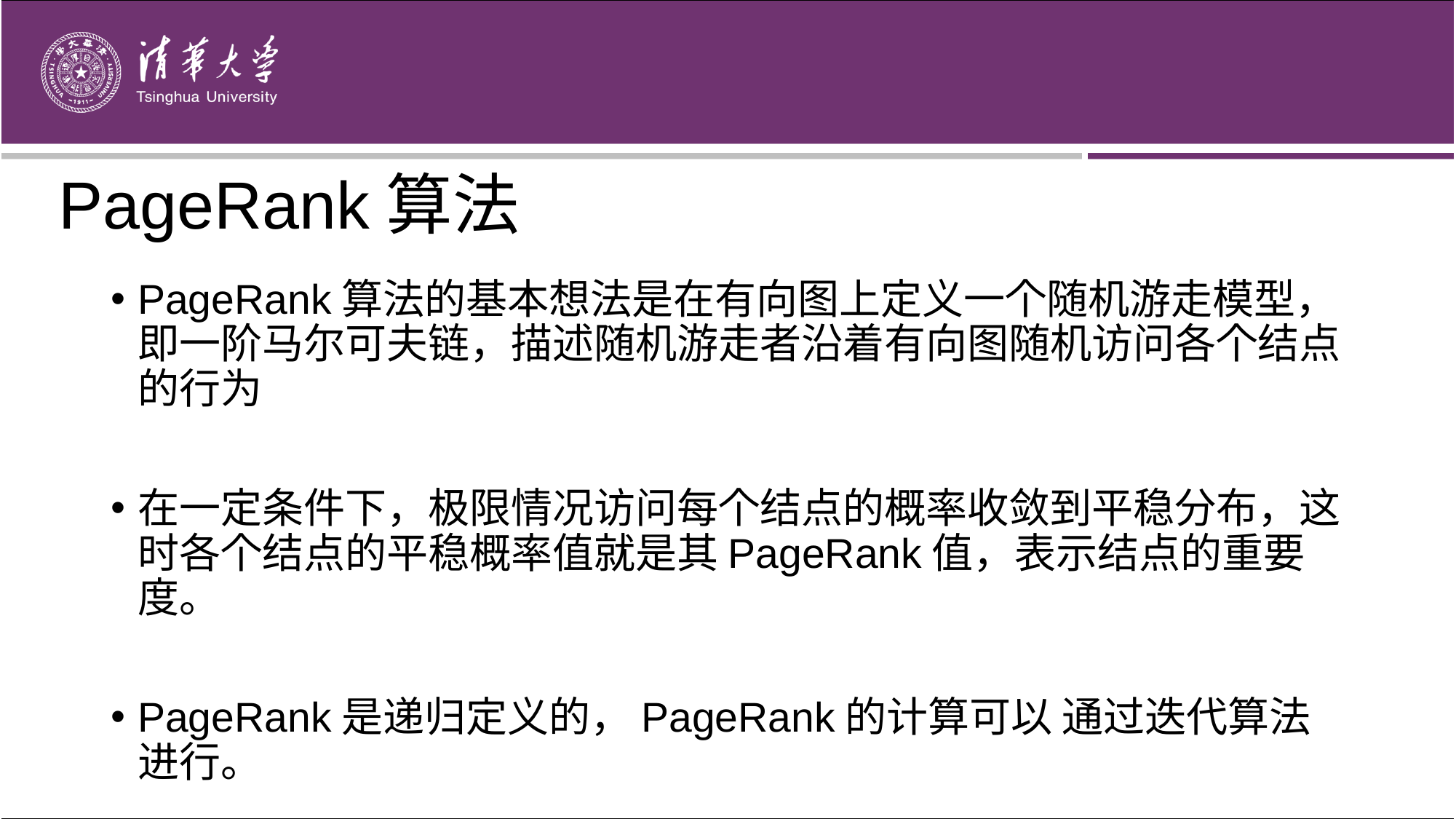

# PageRank算法
PageRank算法的基本想法是在有向图上定义一个随机游走模型，即一阶马尔可夫链，描述随机游走者沿着有向图随机访问各个结点的行为

在一定条件下，极限情况访问每个结点的概率收敛到平稳分布，这时各个结点的平稳概率值就是其PageRank值，表示结点的重要度。

PageRank是递归定义的，PageRank的计算可以 通过迭代算法进行。